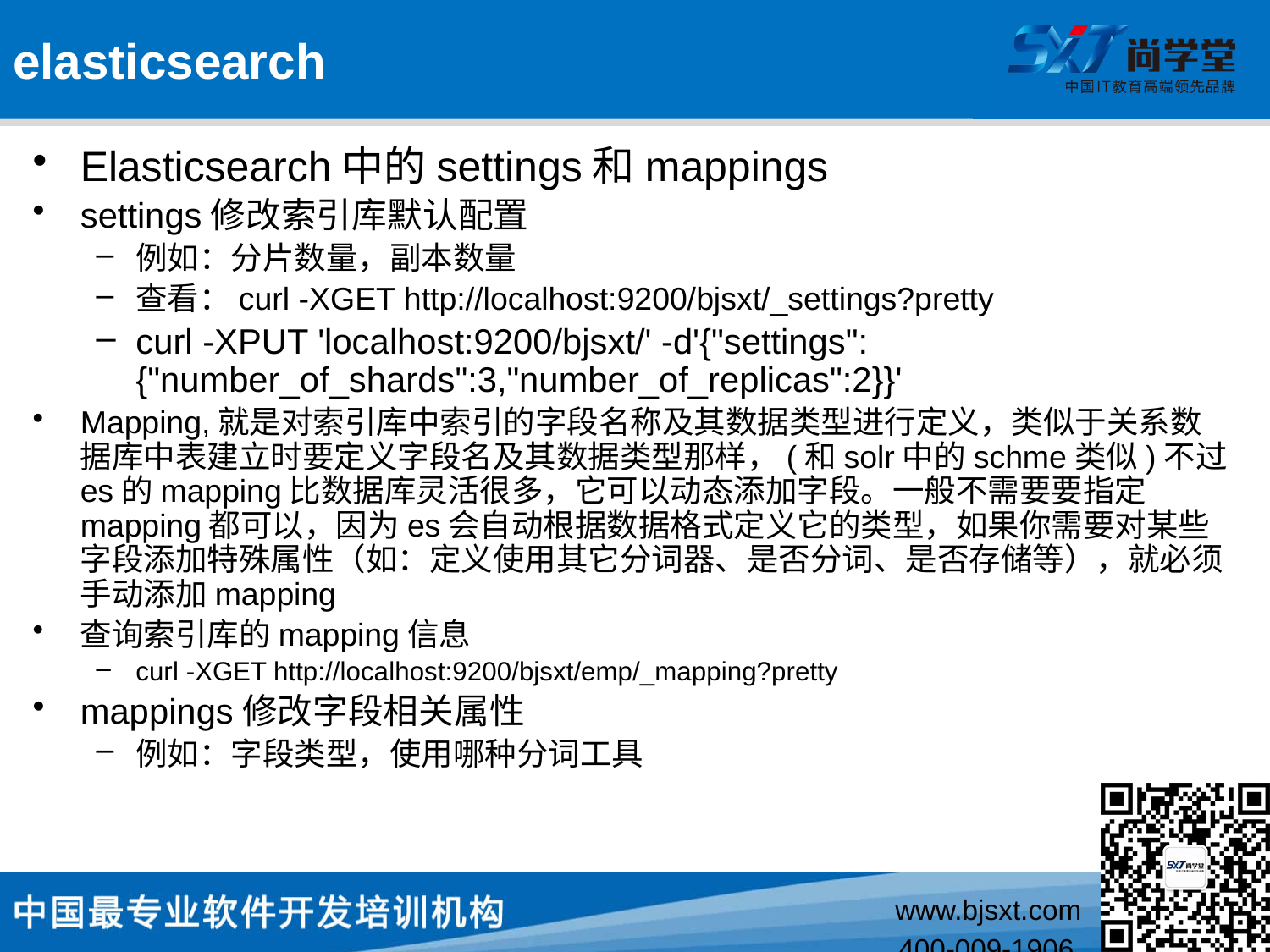

# elasticsearch
Elasticsearch中的settings和mappings
settings修改索引库默认配置
例如：分片数量，副本数量
查看：curl -XGET http://localhost:9200/bjsxt/_settings?pretty
curl -XPUT 'localhost:9200/bjsxt/' -d'{"settings":{"number_of_shards":3,"number_of_replicas":2}}'
Mapping,就是对索引库中索引的字段名称及其数据类型进行定义，类似于关系数据库中表建立时要定义字段名及其数据类型那样，(和solr中的schme类似)不过es的mapping比数据库灵活很多，它可以动态添加字段。一般不需要要指定mapping都可以，因为es会自动根据数据格式定义它的类型，如果你需要对某些字段添加特殊属性（如：定义使用其它分词器、是否分词、是否存储等），就必须手动添加mapping
查询索引库的mapping信息
curl -XGET http://localhost:9200/bjsxt/emp/_mapping?pretty
mappings修改字段相关属性
例如：字段类型，使用哪种分词工具